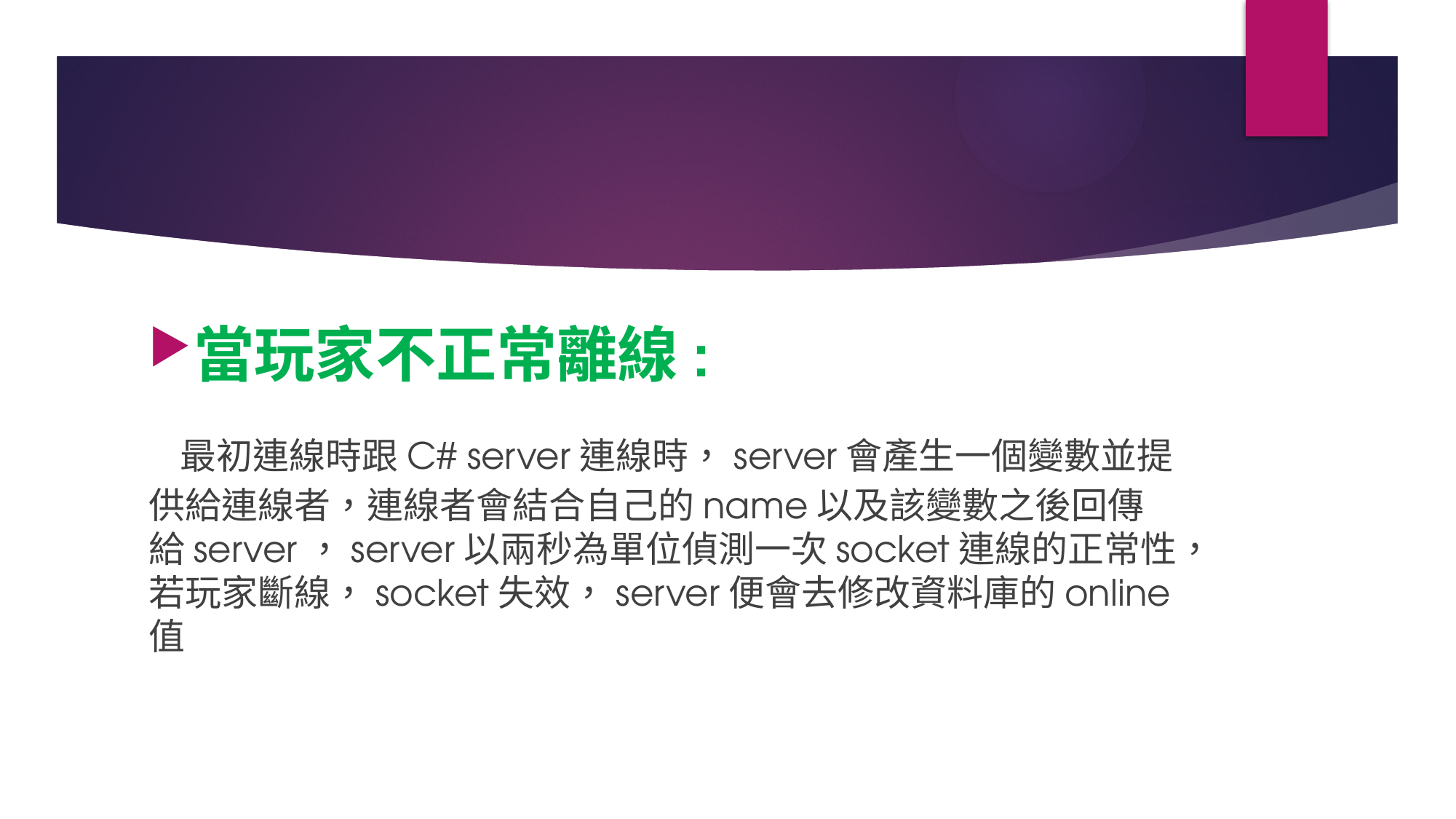

#
當玩家不正常離線:
  最初連線時跟C# server連線時，server會產生一個變數並提供給連線者，連線者會結合自己的name以及該變數之後回傳給server，server以兩秒為單位偵測一次socket連線的正常性，若玩家斷線，socket失效，server便會去修改資料庫的online值